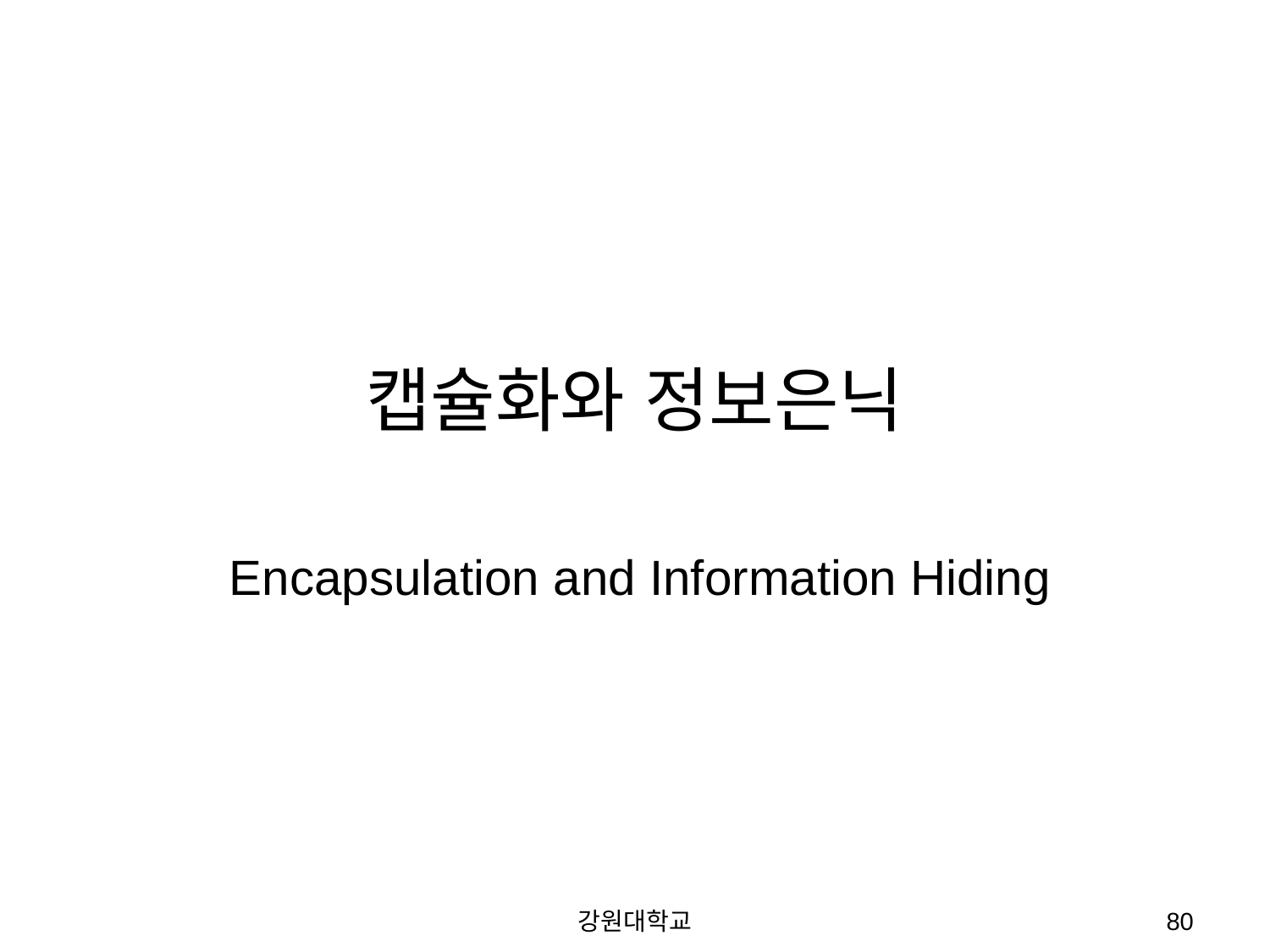

# 캡슐화와 정보은닉
Encapsulation and Information Hiding
강원대학교
80